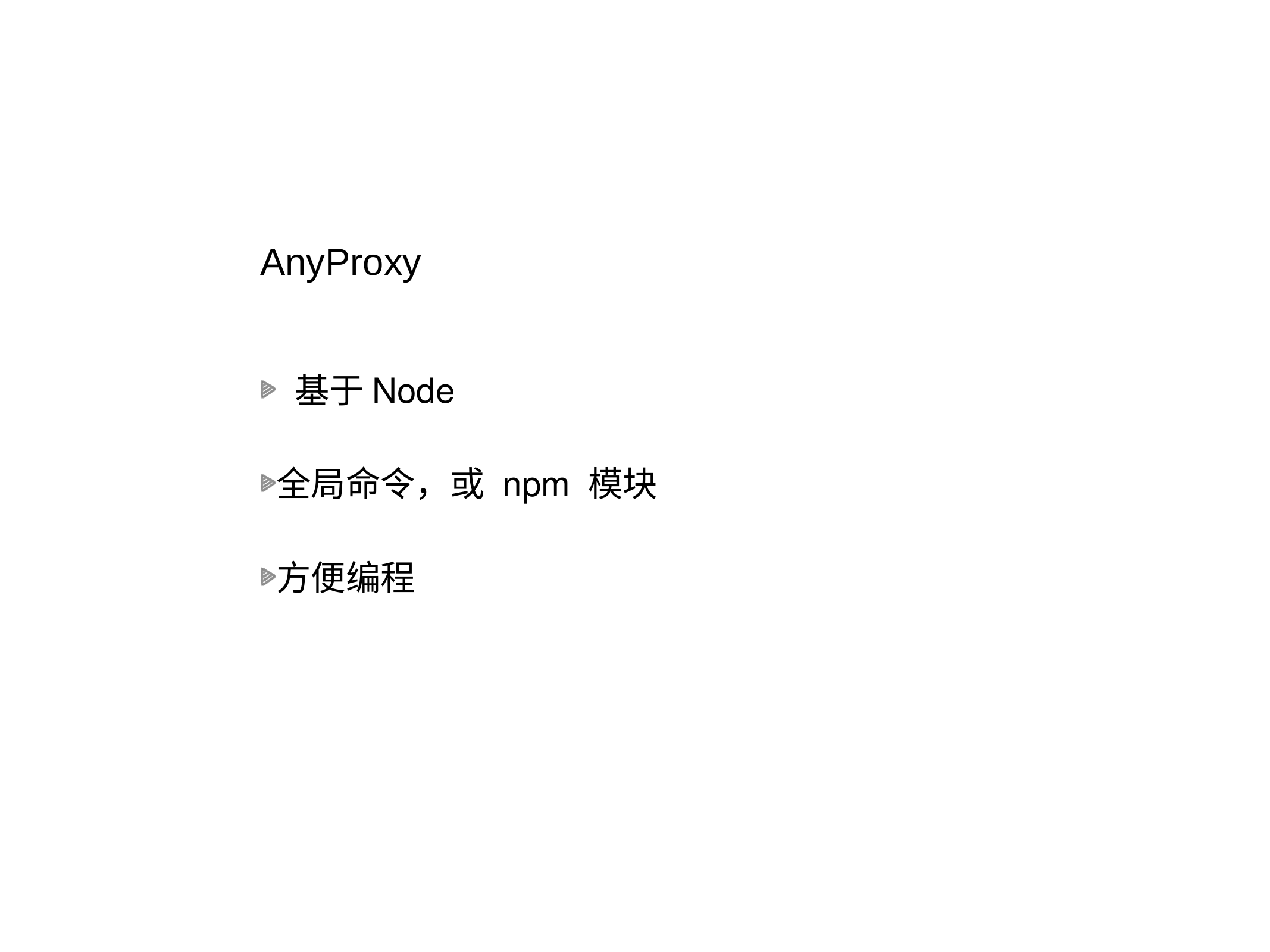

# AnyProxy
 基于Node
全局命令，或 npm 模块
方便编程